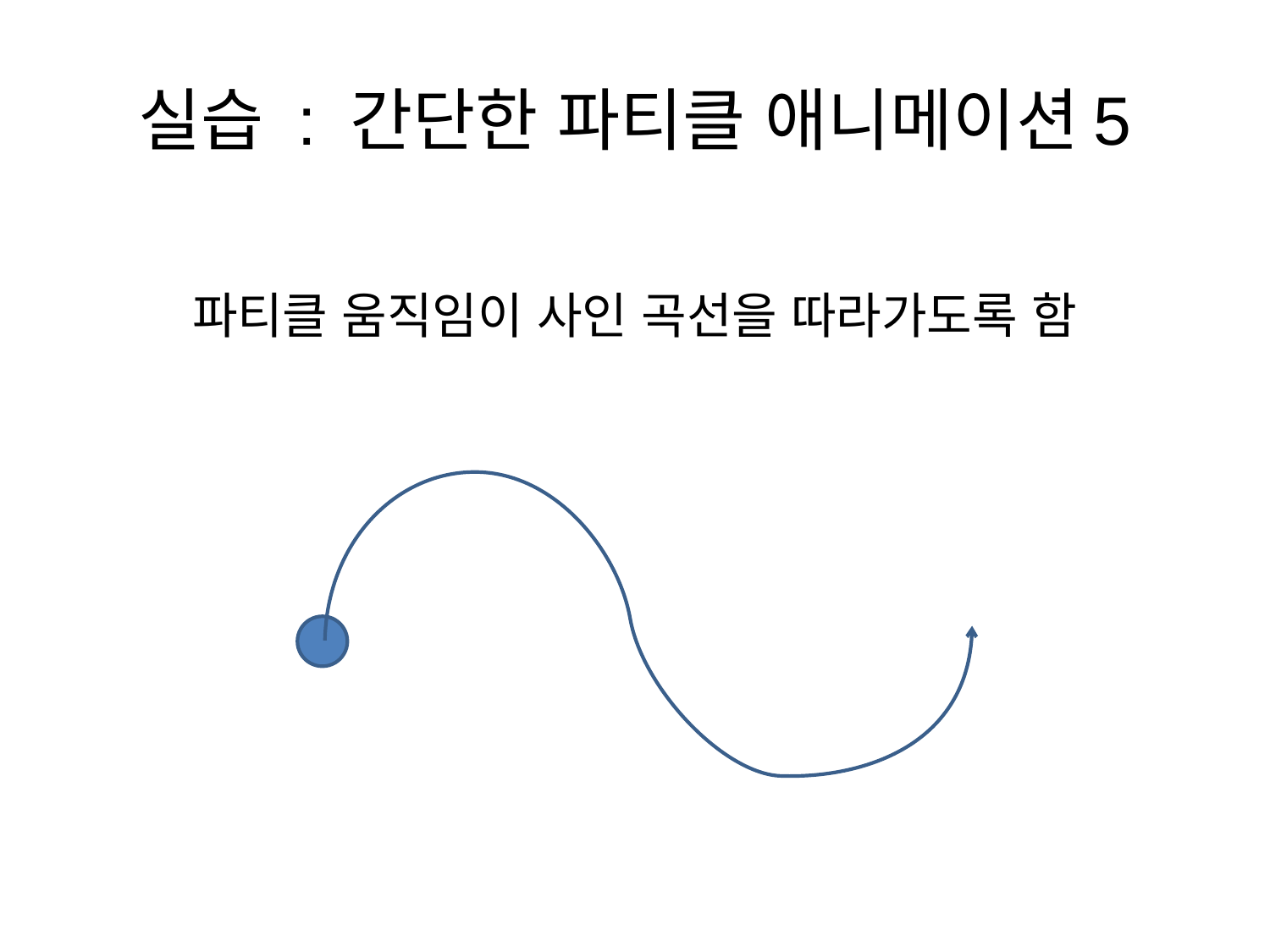

# 실습 : 간단한 파티클 애니메이션5
파티클 움직임이 사인 곡선을 따라가도록 함